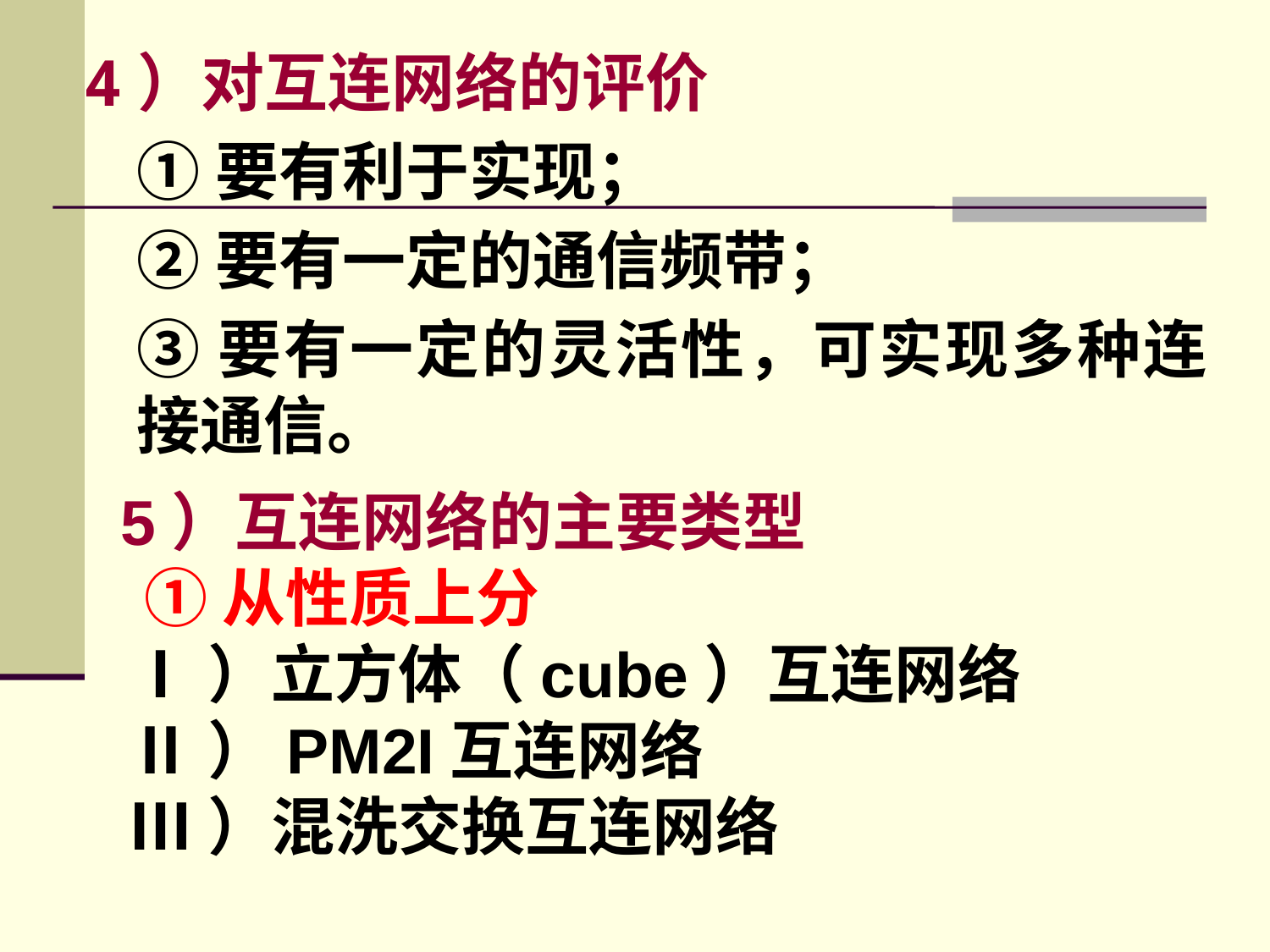

4）对互连网络的评价
①要有利于实现；
②要有一定的通信频带；
③要有一定的灵活性，可实现多种连接通信。
5）互连网络的主要类型
      ①从性质上分
     Ⅰ）立方体（cube）互连网络
     Ⅱ）PM2I互连网络
     Ⅲ）混洗交换互连网络
22